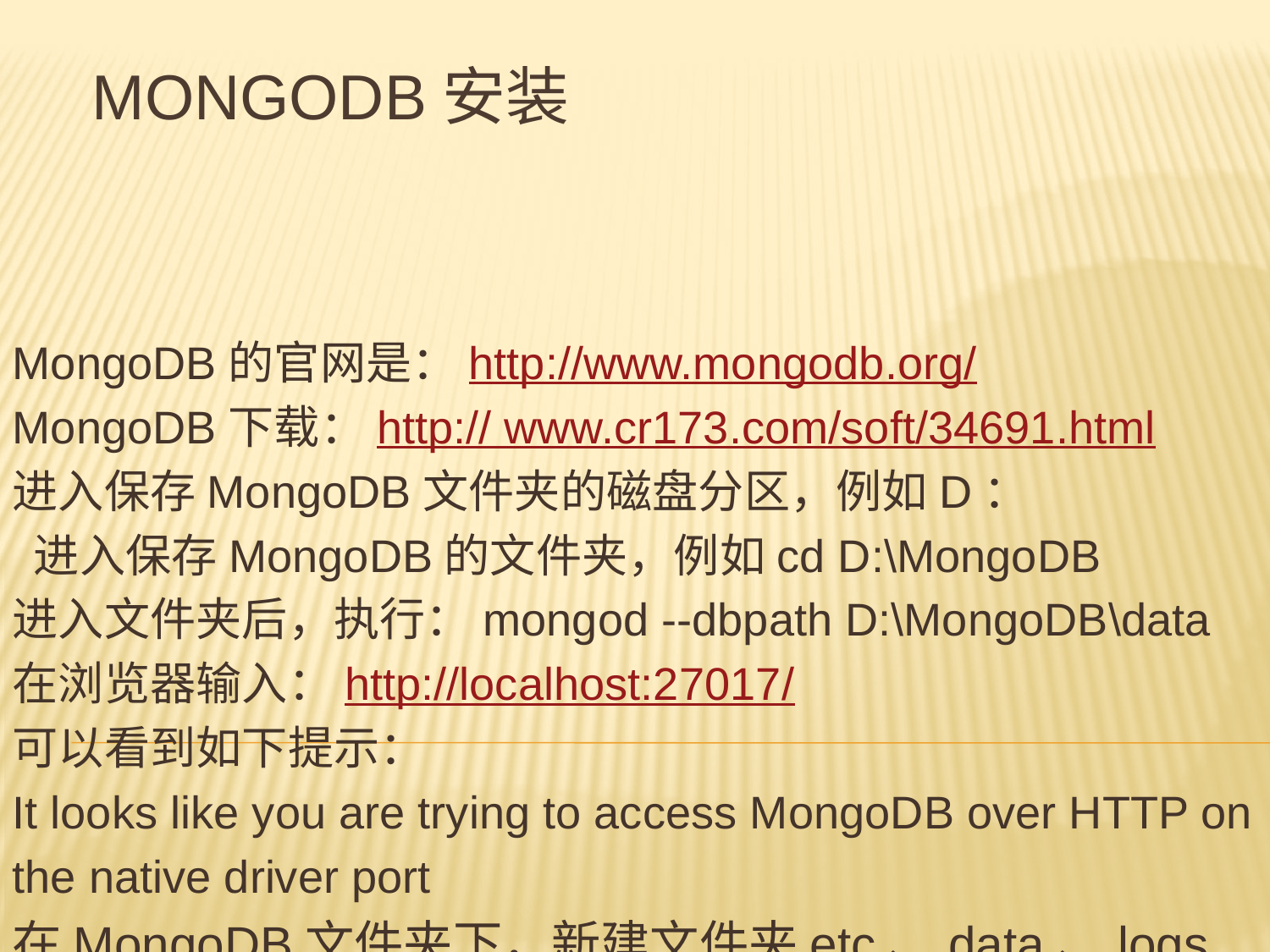

# MongoDB安装
MongoDB的官网是：http://www.mongodb.org/
MongoDB下载：http:// www.cr173.com/soft/34691.html
进入保存MongoDB文件夹的磁盘分区，例如D：
 进入保存MongoDB的文件夹，例如cd D:\MongoDB
进入文件夹后，执行：mongod --dbpath D:\MongoDB\data
在浏览器输入：http://localhost:27017/
可以看到如下提示：
It looks like you are trying to access MongoDB over HTTP on
the native driver port
在MongoDB文件夹下，新建文件夹etc、data、logs